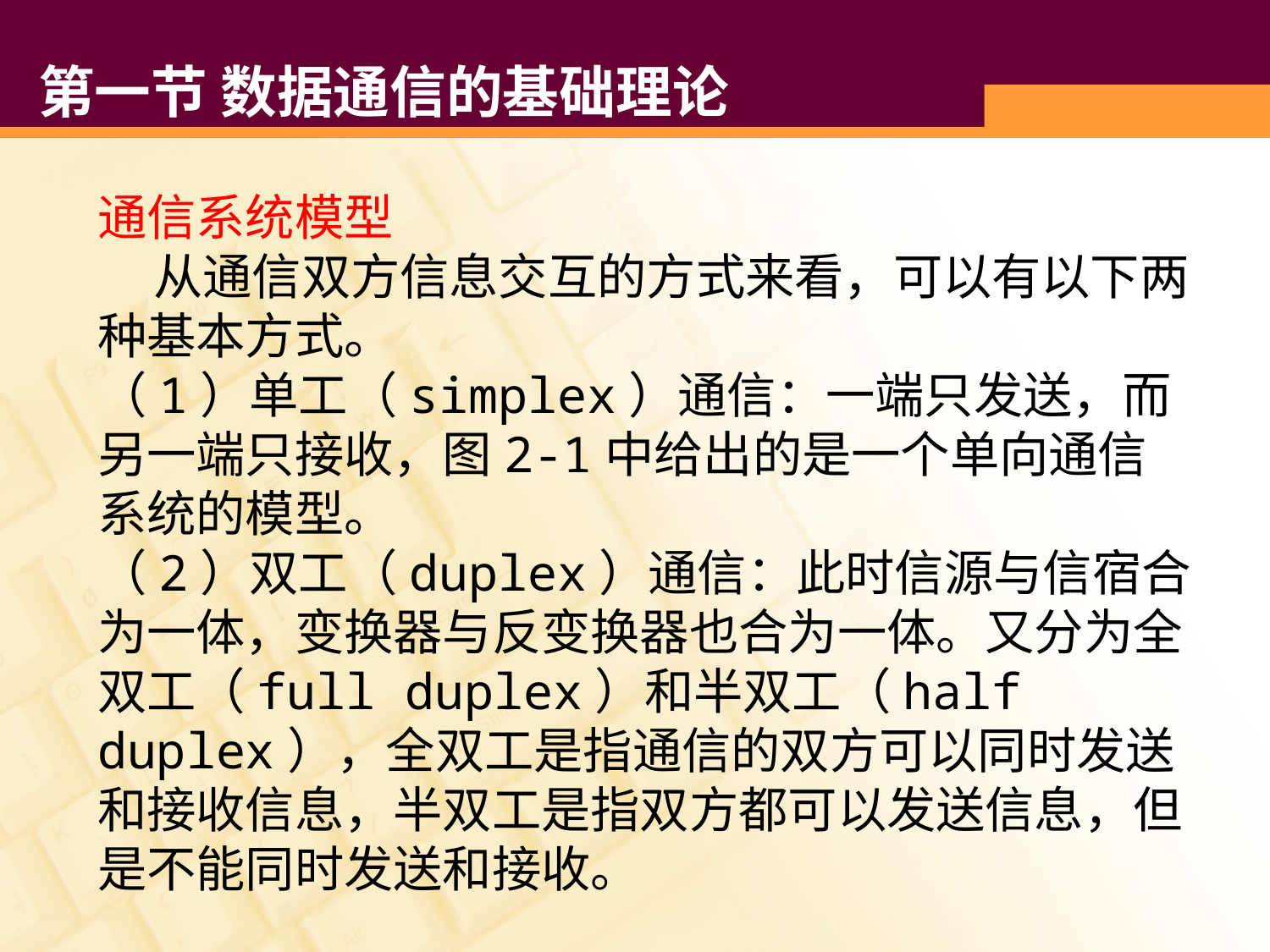

# 第一节 数据通信的基础理论
通信系统模型
    从通信双方信息交互的方式来看，可以有以下两种基本方式。
（1）单工（simplex）通信：一端只发送，而另一端只接收，图2-1中给出的是一个单向通信系统的模型。
（2）双工（duplex）通信：此时信源与信宿合为一体，变换器与反变换器也合为一体。又分为全双工（full duplex）和半双工（half duplex），全双工是指通信的双方可以同时发送和接收信息，半双工是指双方都可以发送信息，但是不能同时发送和接收。